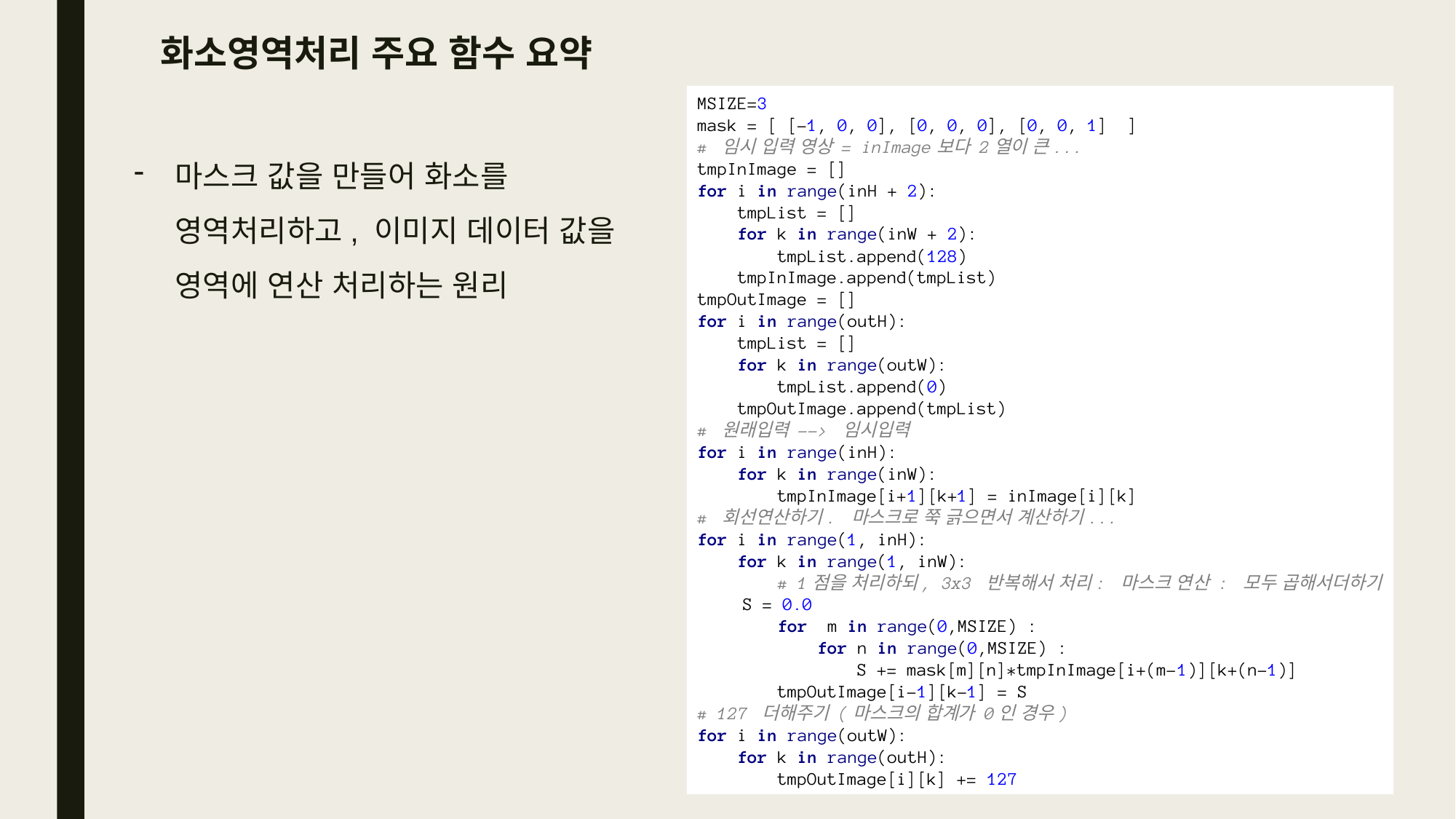

# 화소영역처리 주요 함수 요약
MSIZE=3
mask = [ [-1, 0, 0], [0, 0, 0], [0, 0, 1]  ]
# 임시 입력 영상 = inImage보다 2열이 큰...
tmpInImage = []
for i in range(inH + 2):
    tmpList = []
    for k in range(inW + 2):
        tmpList.append(128)
    tmpInImage.append(tmpList)
tmpOutImage = []
for i in range(outH):
    tmpList = []
    for k in range(outW):
        tmpList.append(0)
    tmpOutImage.append(tmpList)
# 원래입력 --> 임시입력
for i in range(inH):
    for k in range(inW):
        tmpInImage[i+1][k+1] = inImage[i][k]
# 회선연산하기. 마스크로 쭉 긁으면서 계산하기...
for i in range(1, inH):
    for k in range(1, inW):
        # 1점을 처리하되, 3x3 반복해서 처리: 마스크 연산 : 모두 곱해서더하기
        S = 0.0
        for  m in range(0,MSIZE) :
            for n in range(0,MSIZE) :
                S += mask[m][n]*tmpInImage[i+(m-1)][k+(n-1)]
        tmpOutImage[i-1][k-1] = S
# 127 더해주기 (마스크의 합계가 0인 경우)
for i in range(outW):
    for k in range(outH):
        tmpOutImage[i][k] += 127
마스크 값을 만들어 화소를 영역처리하고, 이미지 데이터 값을 영역에 연산 처리하는 원리